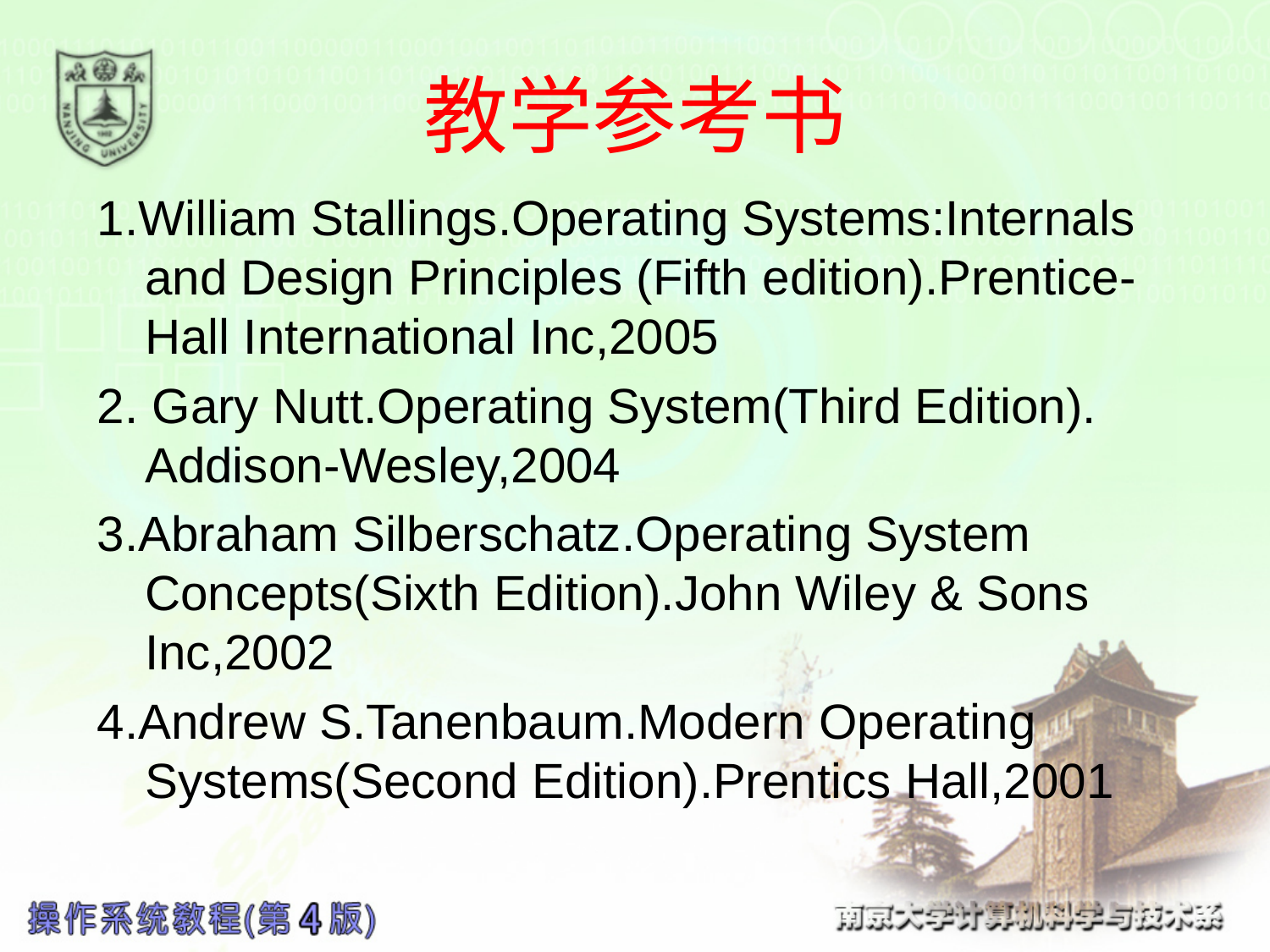

# 教学参考书
1.William Stallings.Operating Systems:Internals and Design Principles (Fifth edition).Prentice-Hall International Inc,2005
2. Gary Nutt.Operating System(Third Edition). Addison-Wesley,2004
3.Abraham Silberschatz.Operating System Concepts(Sixth Edition).John Wiley & Sons Inc,2002
4.Andrew S.Tanenbaum.Modern Operating Systems(Second Edition).Prentics Hall,2001